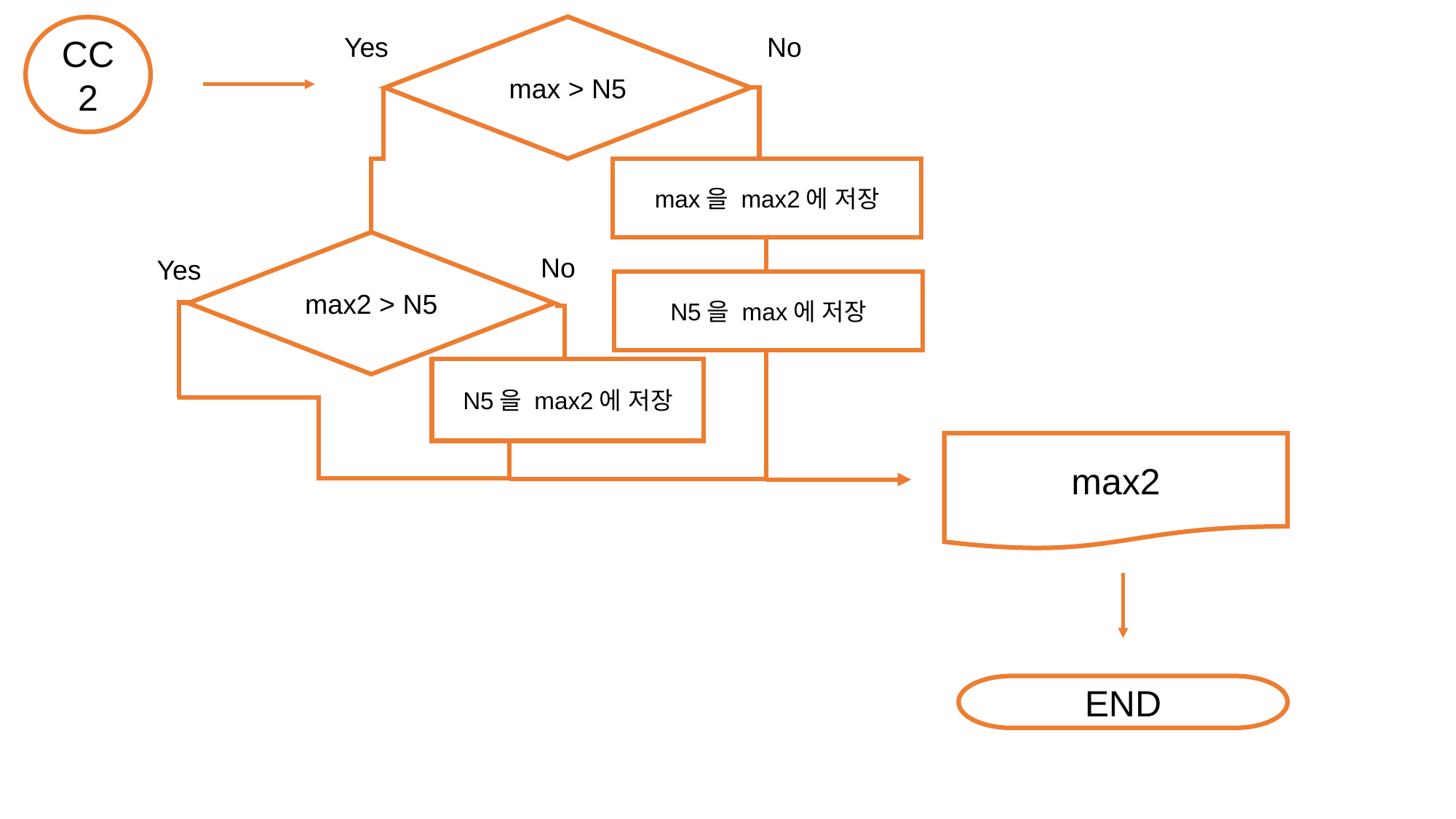

max > N5
CC2
Yes
No
max을 max2에 저장
max2 > N5
No
Yes
N5을 max에 저장
N5을 max2에 저장
max2
END